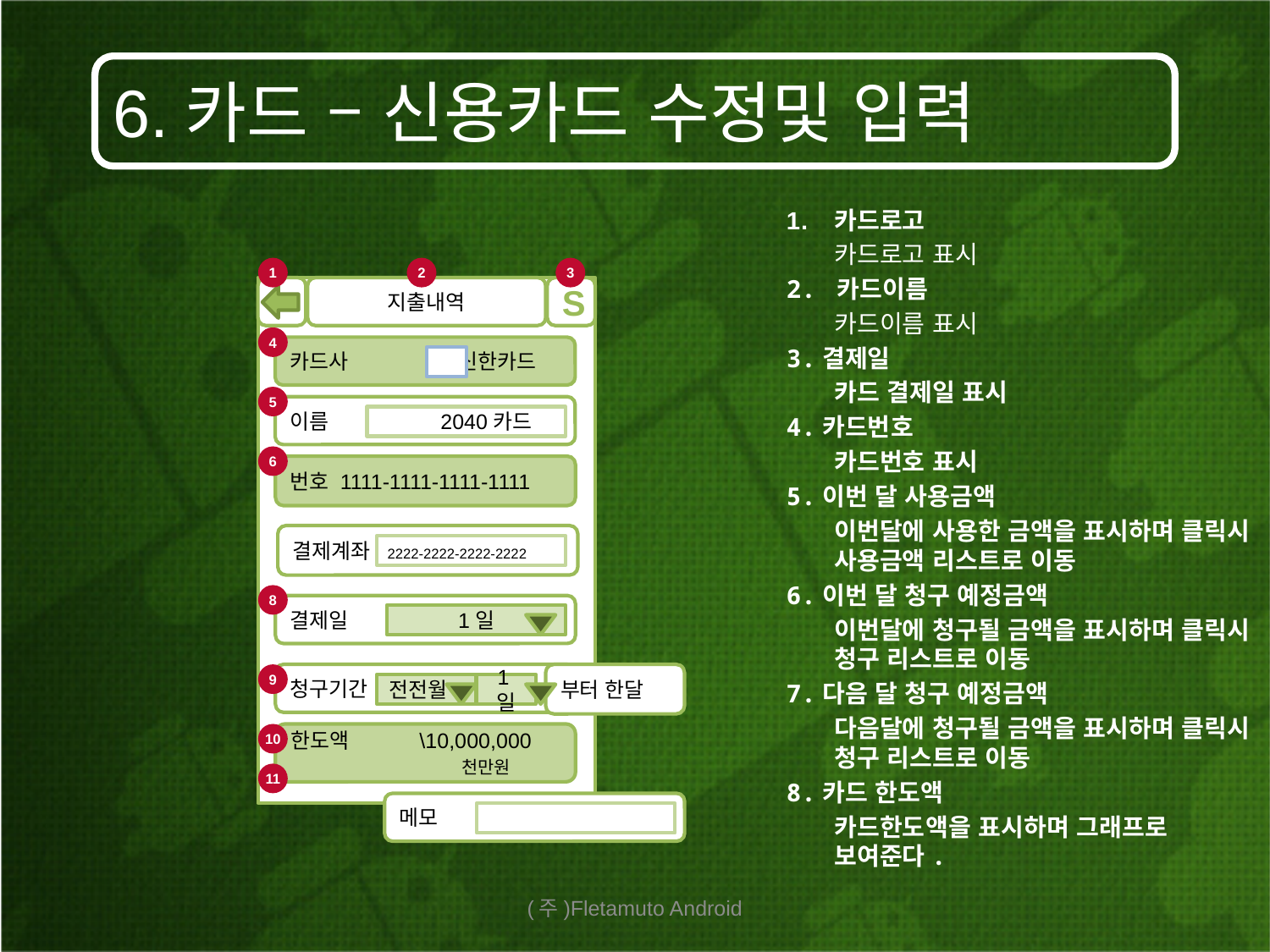

6.카드 – 신용카드 수정및 입력
카드로고
	카드로고 표시
2. 카드이름
	카드이름 표시
3.결제일
	카드 결제일 표시
4.카드번호
	카드번호 표시
5.이번 달 사용금액
	이번달에 사용한 금액을 표시하며 클릭시 사용금액 리스트로 이동
6.이번 달 청구 예정금액
	이번달에 청구될 금액을 표시하며 클릭시 청구 리스트로 이동
7.다음 달 청구 예정금액
	다음달에 청구될 금액을 표시하며 클릭시 청구 리스트로 이동
8.카드 한도액
	카드한도액을 표시하며 그래프로 보여준다.
1
2
3

지출내역
S
4
카드사	       신한카드

5
이름                  2040카드

6
번호 1111-1111-1111-1111
결제계좌  2222-2222-2222-2222

8
결제일           1일
1일

9
청구기간
부터 한달
전전월
1일

10
한도액           \10,000,000
                            천만원
11
메모

(주)Fletamuto Android